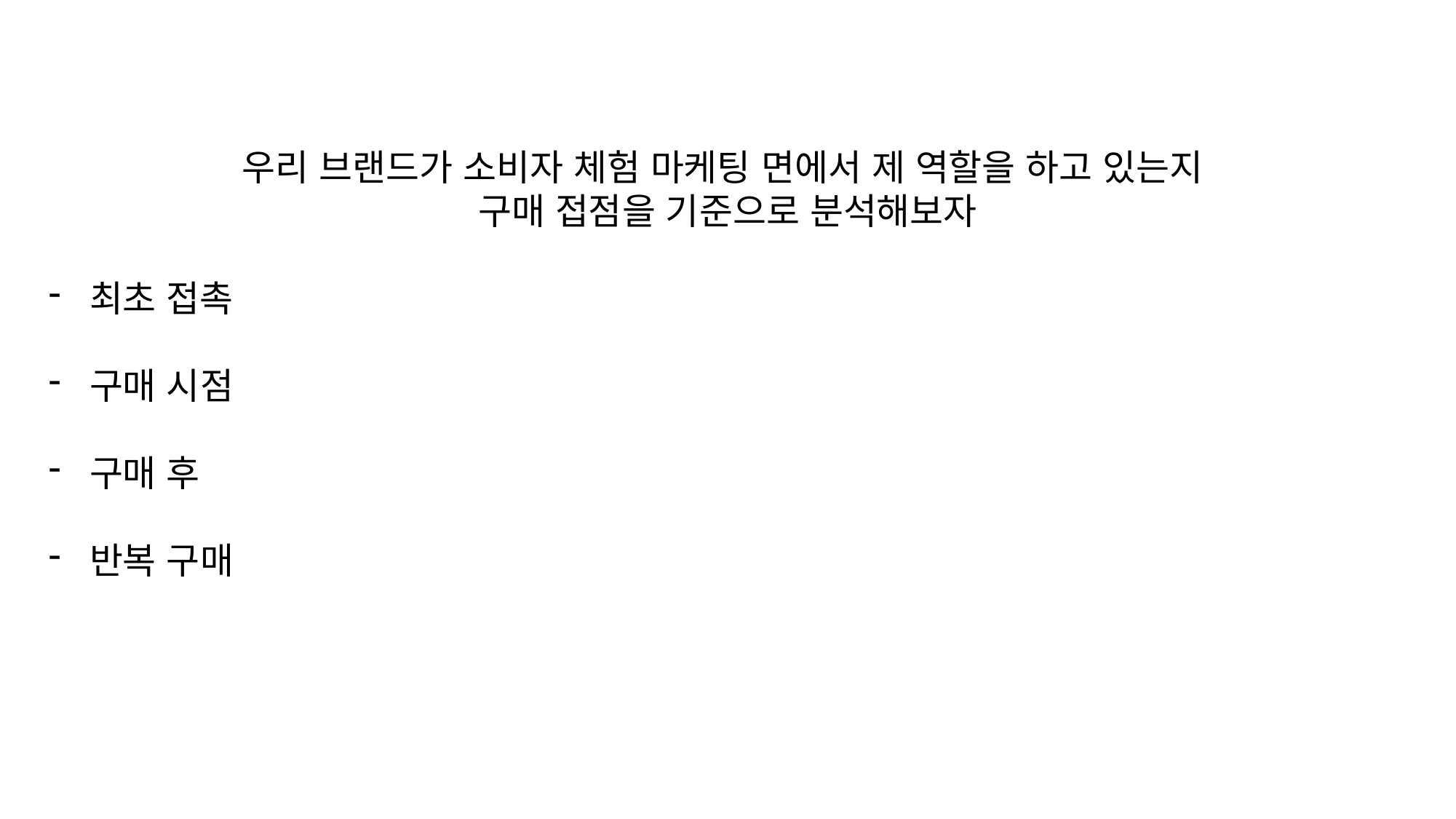

우리 브랜드가 소비자 체험 마케팅 면에서 제 역할을 하고 있는지
구매 접점을 기준으로 분석해보자

최초 접촉

구매 시점

구매 후

반복 구매